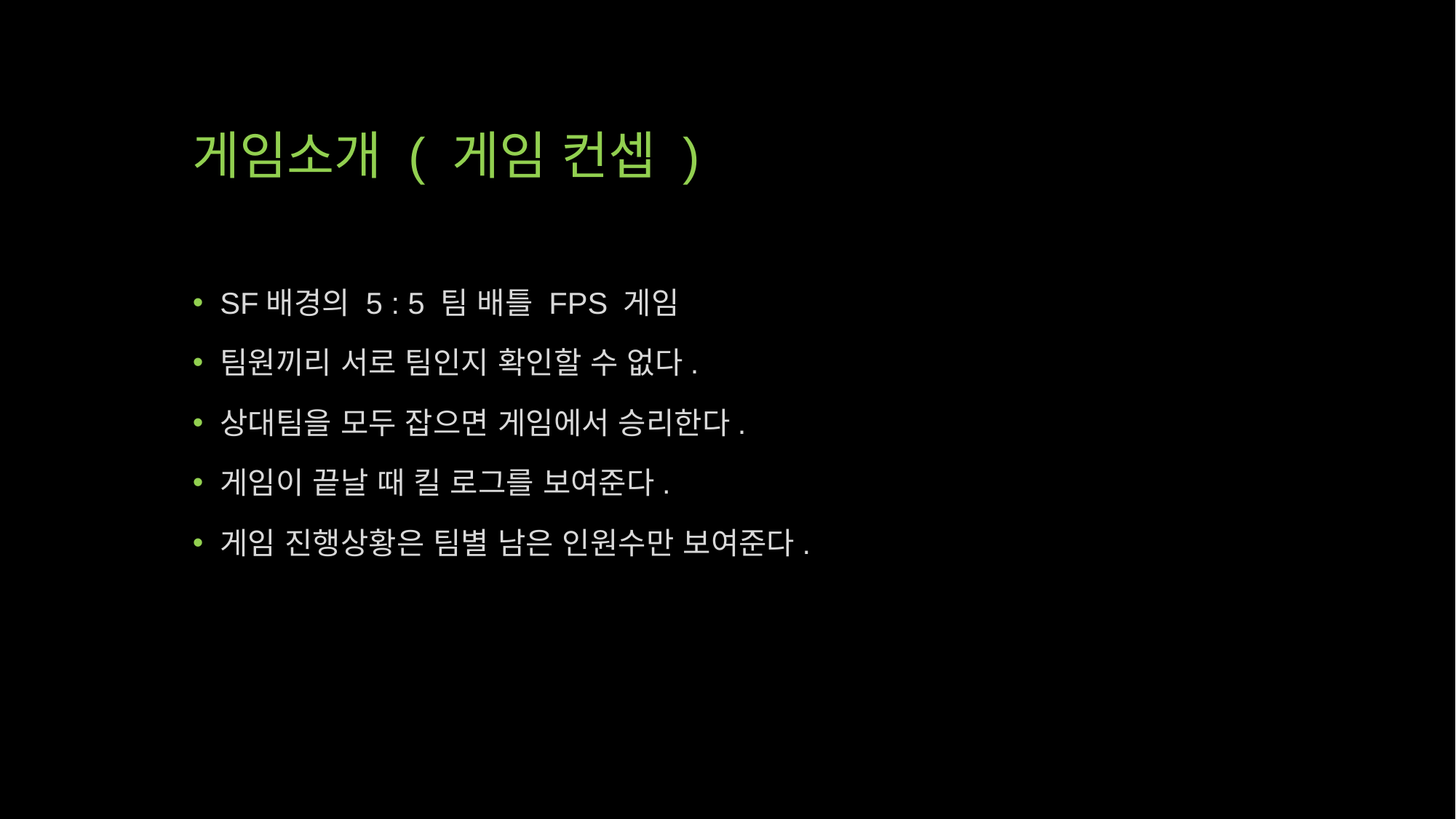

# 게임소개 ( 게임 컨셉 )

SF배경의 5 : 5 팀 배틀 FPS 게임
팀원끼리 서로 팀인지 확인할 수 없다.
상대팀을 모두 잡으면 게임에서 승리한다.
게임이 끝날 때 킬 로그를 보여준다.
게임 진행상황은 팀별 남은 인원수만 보여준다.